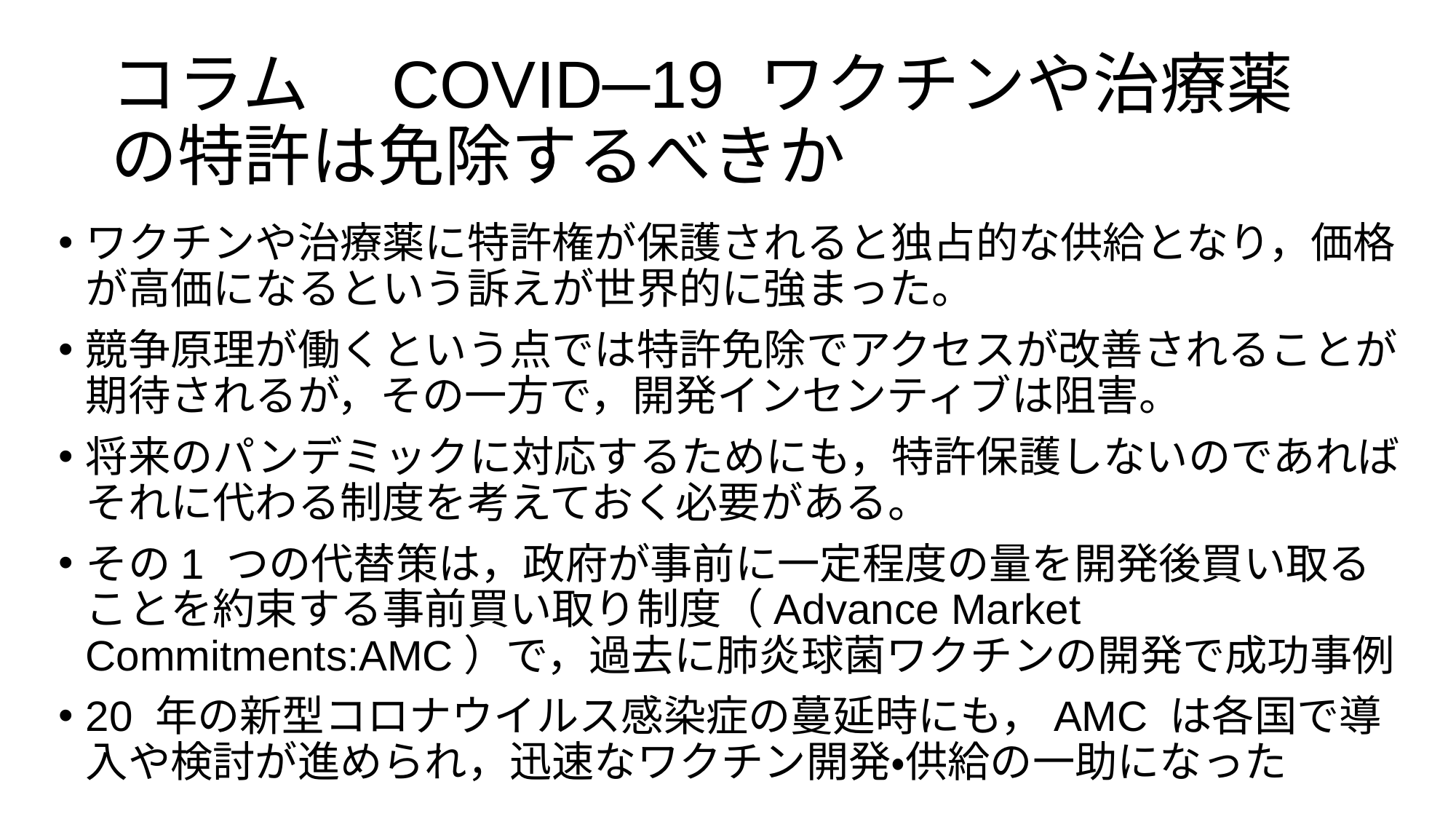

# コラム　COVID─19 ワクチンや治療薬の特許は免除するべきか
ワクチンや治療薬に特許権が保護されると独占的な供給となり，価格が高価になるという訴えが世界的に強まった。
競争原理が働くという点では特許免除でアクセスが改善されることが期待されるが，その一方で，開発インセンティブは阻害。
将来のパンデミックに対応するためにも，特許保護しないのであればそれに代わる制度を考えておく必要がある。
その1 つの代替策は，政府が事前に一定程度の量を開発後買い取ることを約束する事前買い取り制度（Advance Market Commitments:AMC）で，過去に肺炎球菌ワクチンの開発で成功事例
20 年の新型コロナウイルス感染症の蔓延時にも，AMC は各国で導入や検討が進められ，迅速なワクチン開発・供給の一助になった